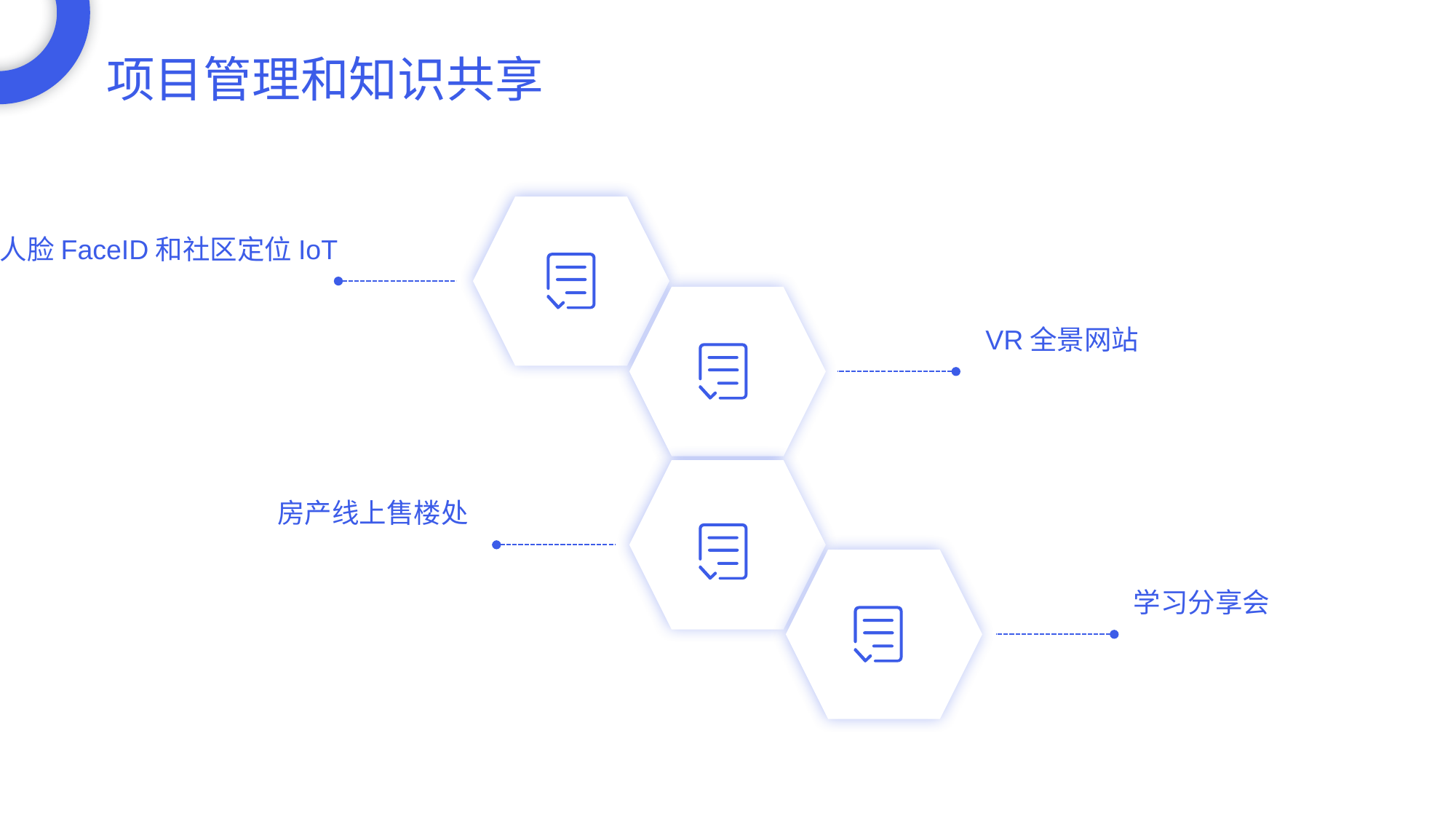

项目管理和知识共享

人脸FaceID和社区定位IoT

VR全景网站

房产线上售楼处

学习分享会